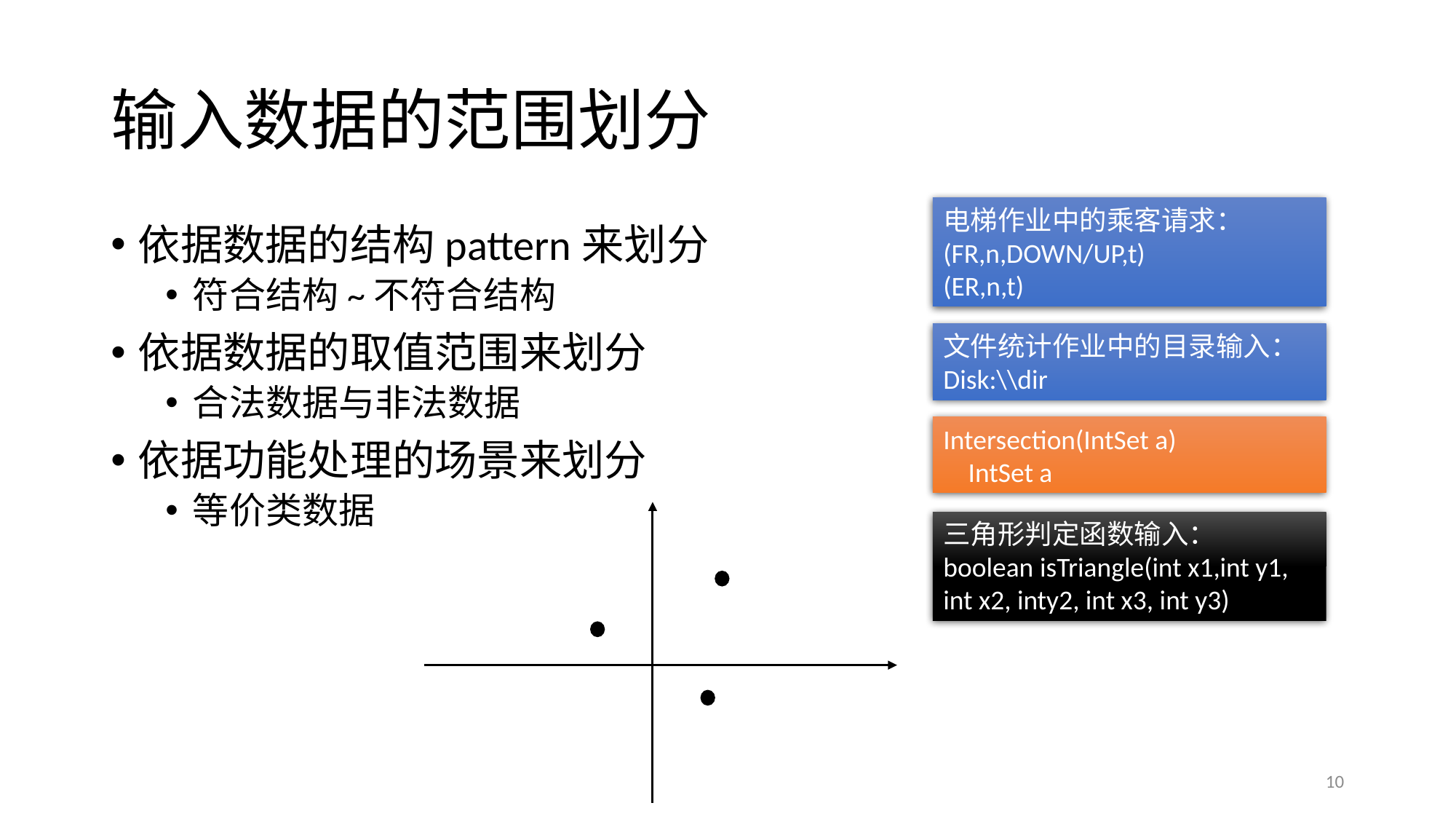

# 输入数据的范围划分
电梯作业中的乘客请求：
(FR,n,DOWN/UP,t)
(ER,n,t)
依据数据的结构pattern来划分
符合结构~不符合结构
依据数据的取值范围来划分
合法数据与非法数据
依据功能处理的场景来划分
等价类数据
文件统计作业中的目录输入：
Disk:\\dir
Intersection(IntSet a)
    IntSet a
三角形判定函数输入：
boolean isTriangle(int x1,int y1, int x2, inty2, int x3, int y3)

10